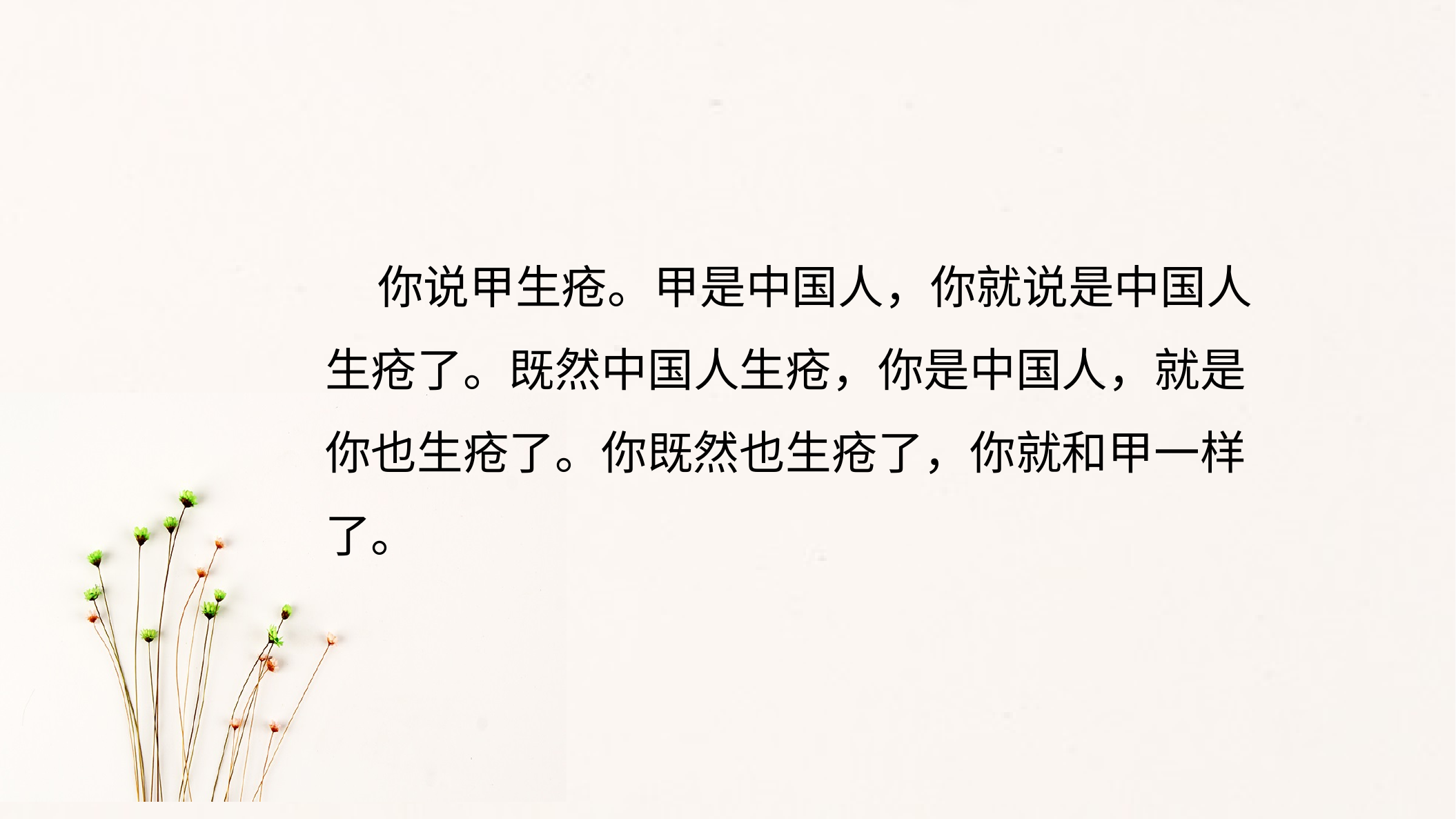

你说甲生疮。甲是中国人，你就说是中国人生疮了。既然中国人生疮，你是中国人，就是你也生疮了。你既然也生疮了，你就和甲一样了。